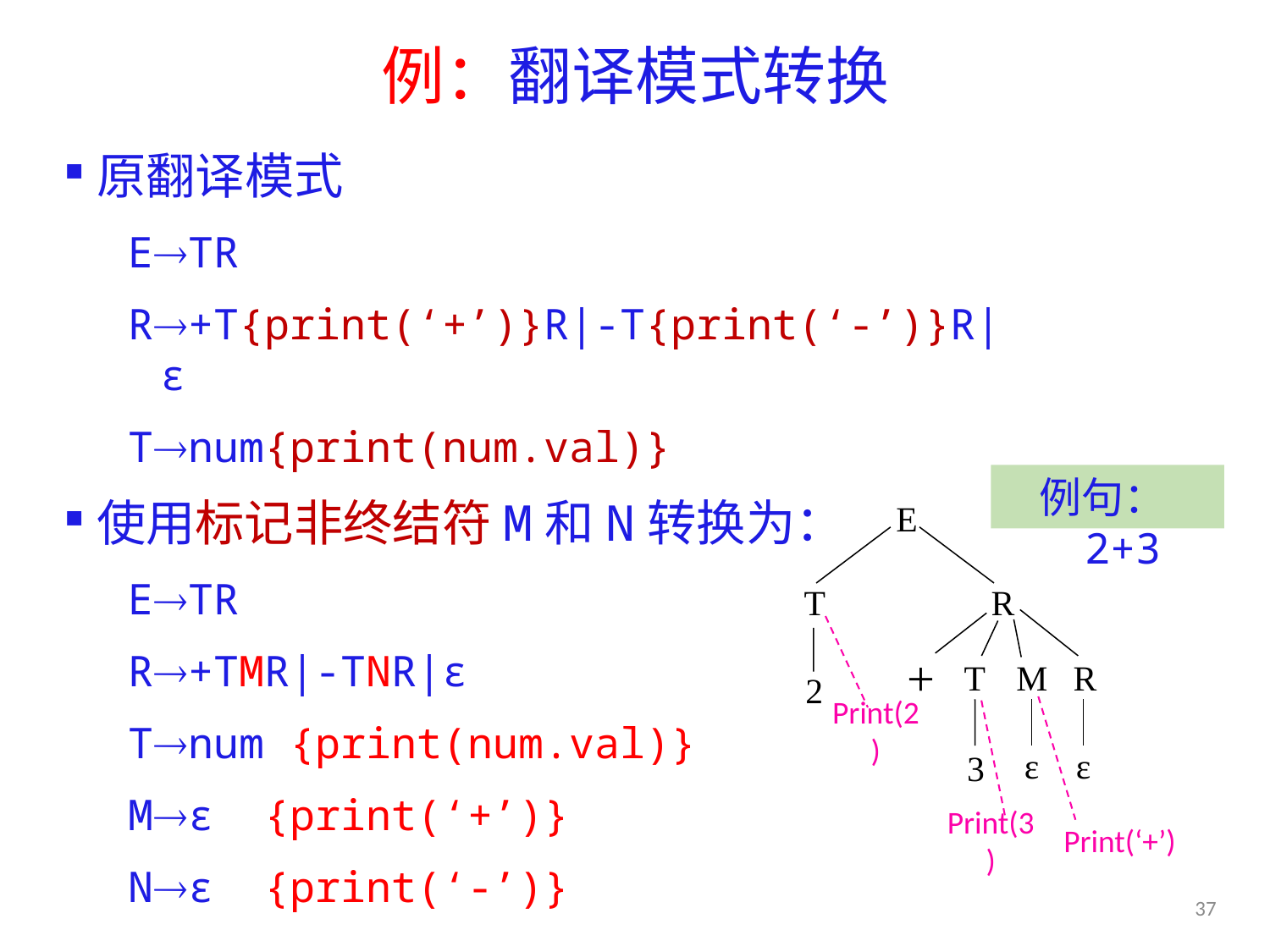

# 例：翻译模式转换
原翻译模式
E→TR
R→+T{print(‘+’)}R|-T{print(‘-’)}R|ε
T→num{print(num.val)}
使用标记非终结符M和N转换为：
E→TR
R→+TMR|-TNR|ε
T→num {print(num.val)}
M→ε  {print(‘+’)}
N→ε  {print(‘-’)}
例句：2+3
E

T
R

+
T
M
R
2

ε
ε
3
Print(2)
Print(‘+’)
Print(3)
37